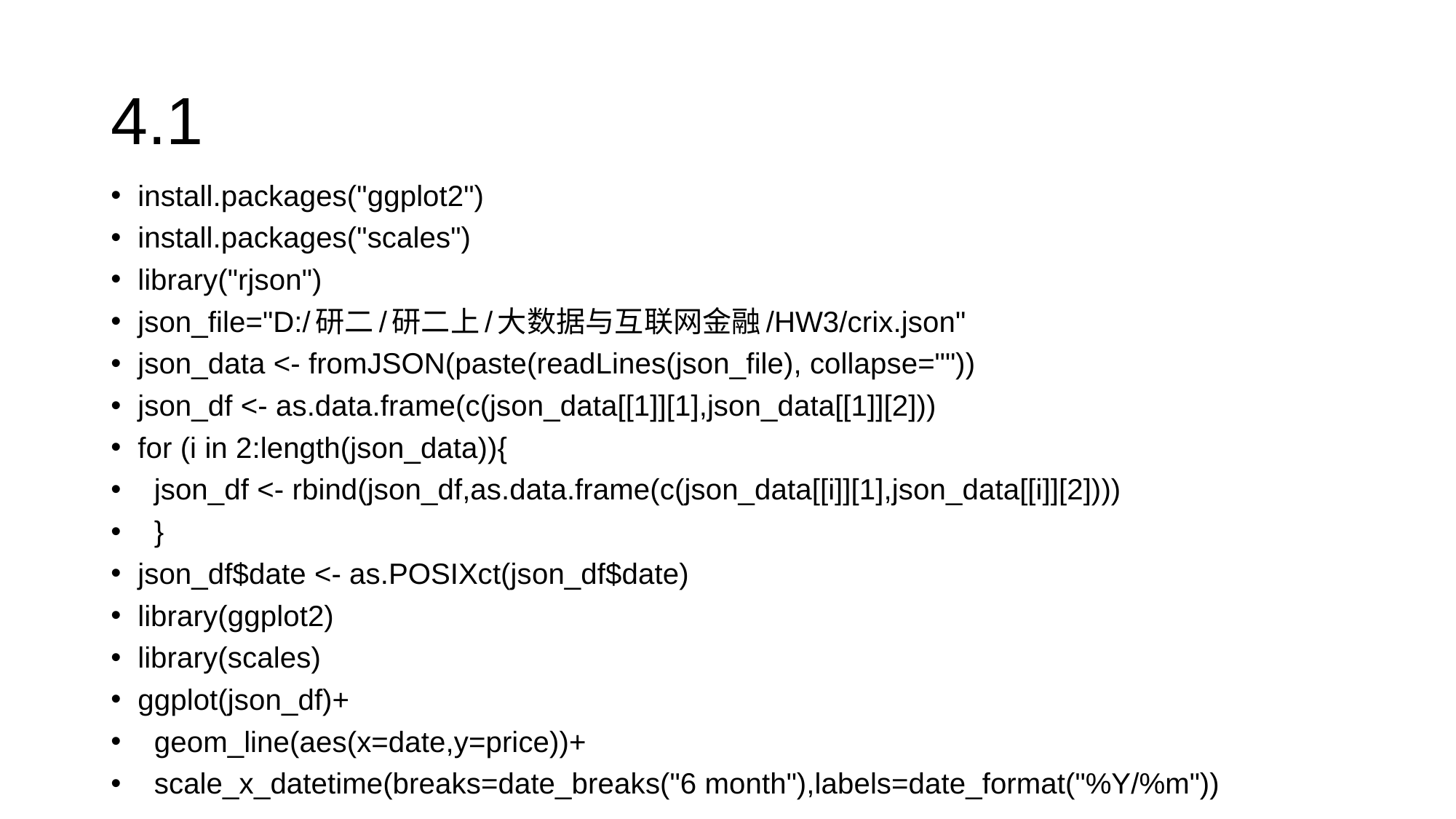

# 4.1
install.packages("ggplot2")
install.packages("scales")
library("rjson")
json_file="D:/研二/研二上/大数据与互联网金融/HW3/crix.json"
json_data <- fromJSON(paste(readLines(json_file), collapse=""))
json_df <- as.data.frame(c(json_data[[1]][1],json_data[[1]][2]))
for (i in 2:length(json_data)){
  json_df <- rbind(json_df,as.data.frame(c(json_data[[i]][1],json_data[[i]][2])))
  }
json_df$date <- as.POSIXct(json_df$date)
library(ggplot2)
library(scales)
ggplot(json_df)+
  geom_line(aes(x=date,y=price))+
  scale_x_datetime(breaks=date_breaks("6 month"),labels=date_format("%Y/%m"))